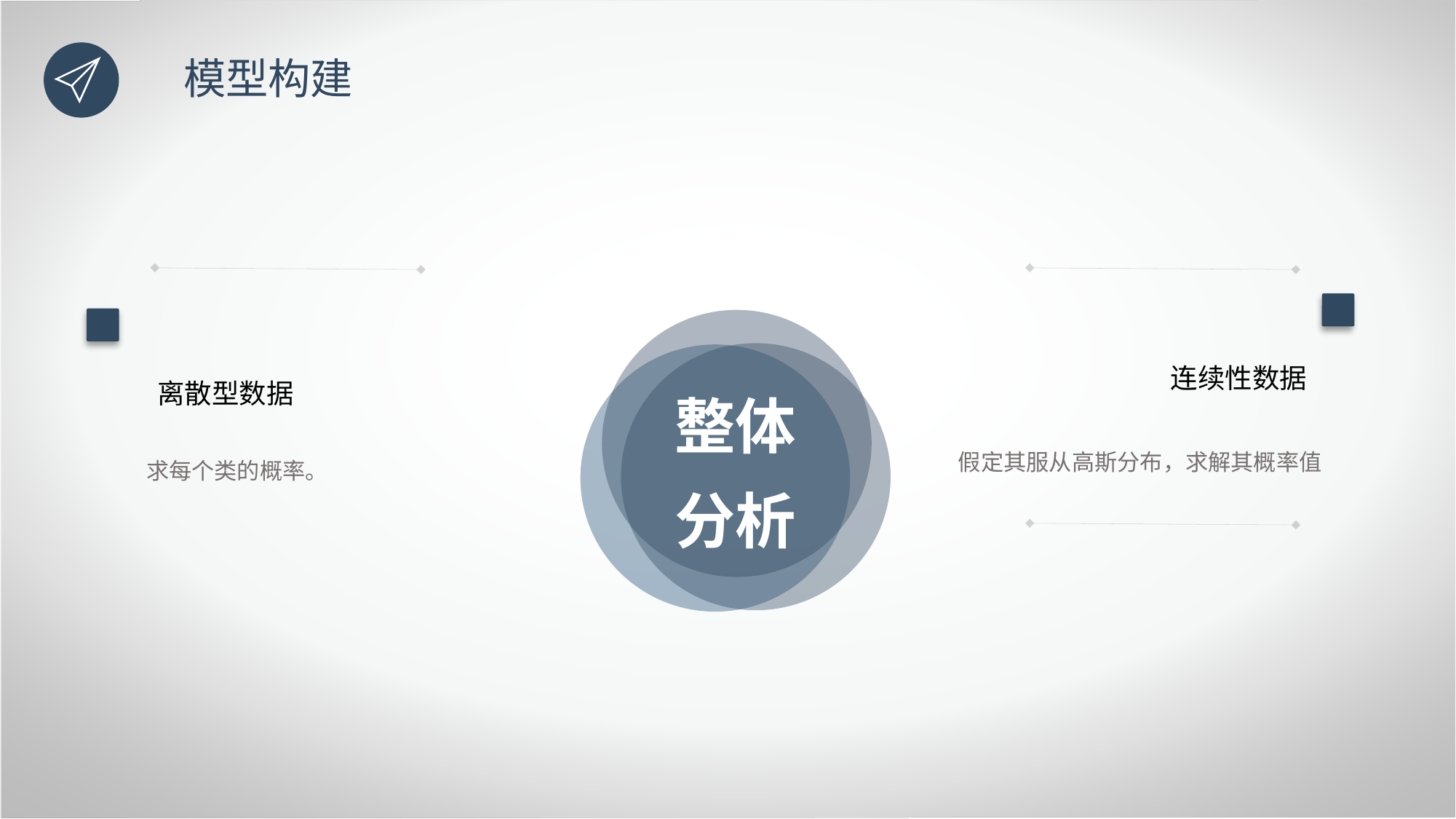

模型构建

连续性数据
整体分析
离散型数据
假定其服从高斯分布，求解其概率值
求每个类的概率。